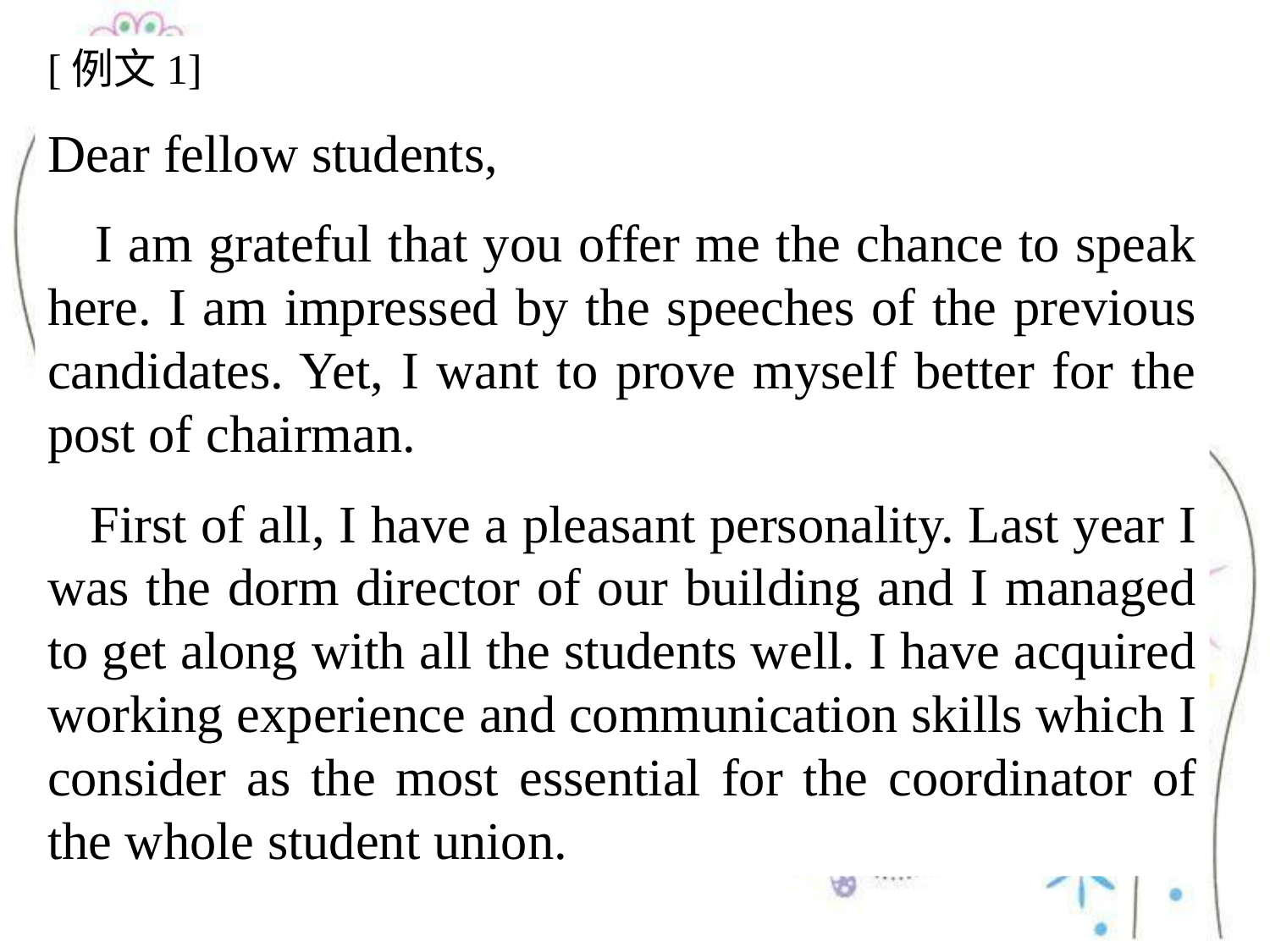

[例文1]
Dear fellow students,
   I am grateful that you offer me the chance to speak here. I am impressed by the speeches of the previous candidates. Yet, I want to prove myself better for the post of chairman.
   First of all, I have a pleasant personality. Last year I was the dorm director of our building and I managed to get along with all the students well. I have acquired working experience and communication skills which I consider as the most essential for the coordinator of the whole student union.